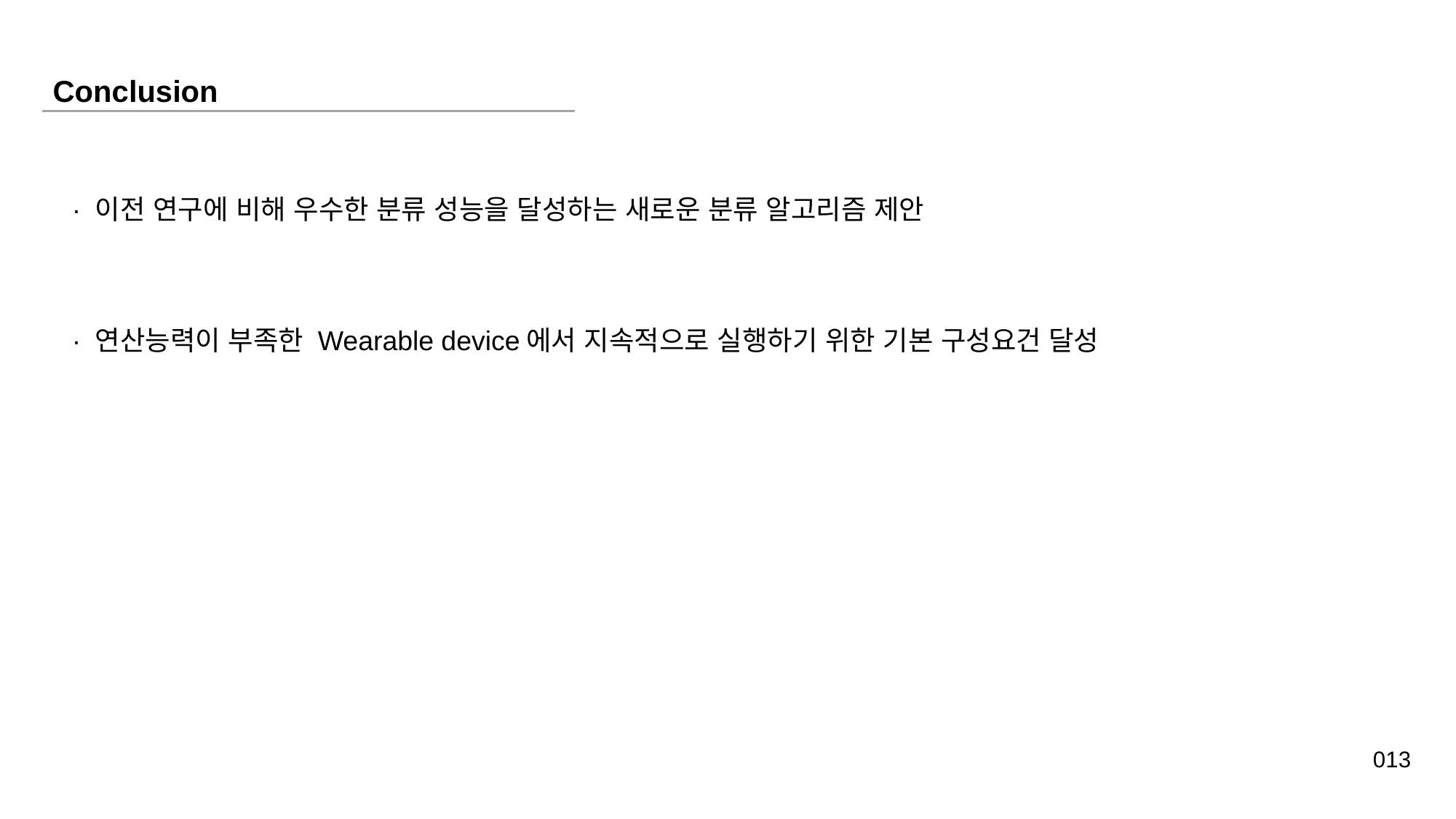

Conclusion
· 이전 연구에 비해 우수한 분류 성능을 달성하는 새로운 분류 알고리즘 제안

· 연산능력이 부족한 Wearable device에서 지속적으로 실행하기 위한 기본 구성요건 달성
013